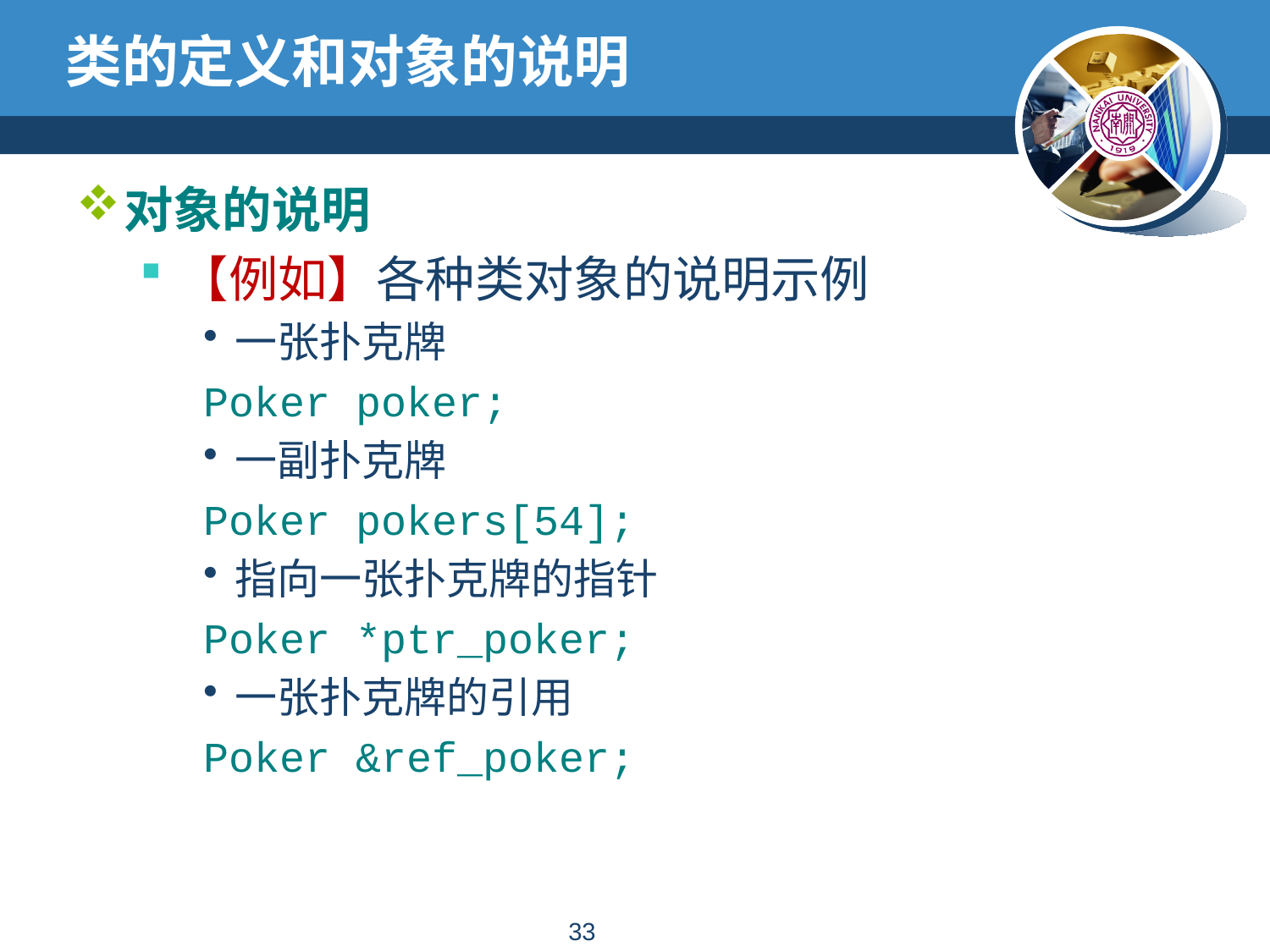

# 类的定义和对象的说明
对象的说明
【例如】各种类对象的说明示例
一张扑克牌
Poker poker;
一副扑克牌
Poker pokers[54];
指向一张扑克牌的指针
Poker *ptr_poker;
一张扑克牌的引用
Poker &ref_poker;

33